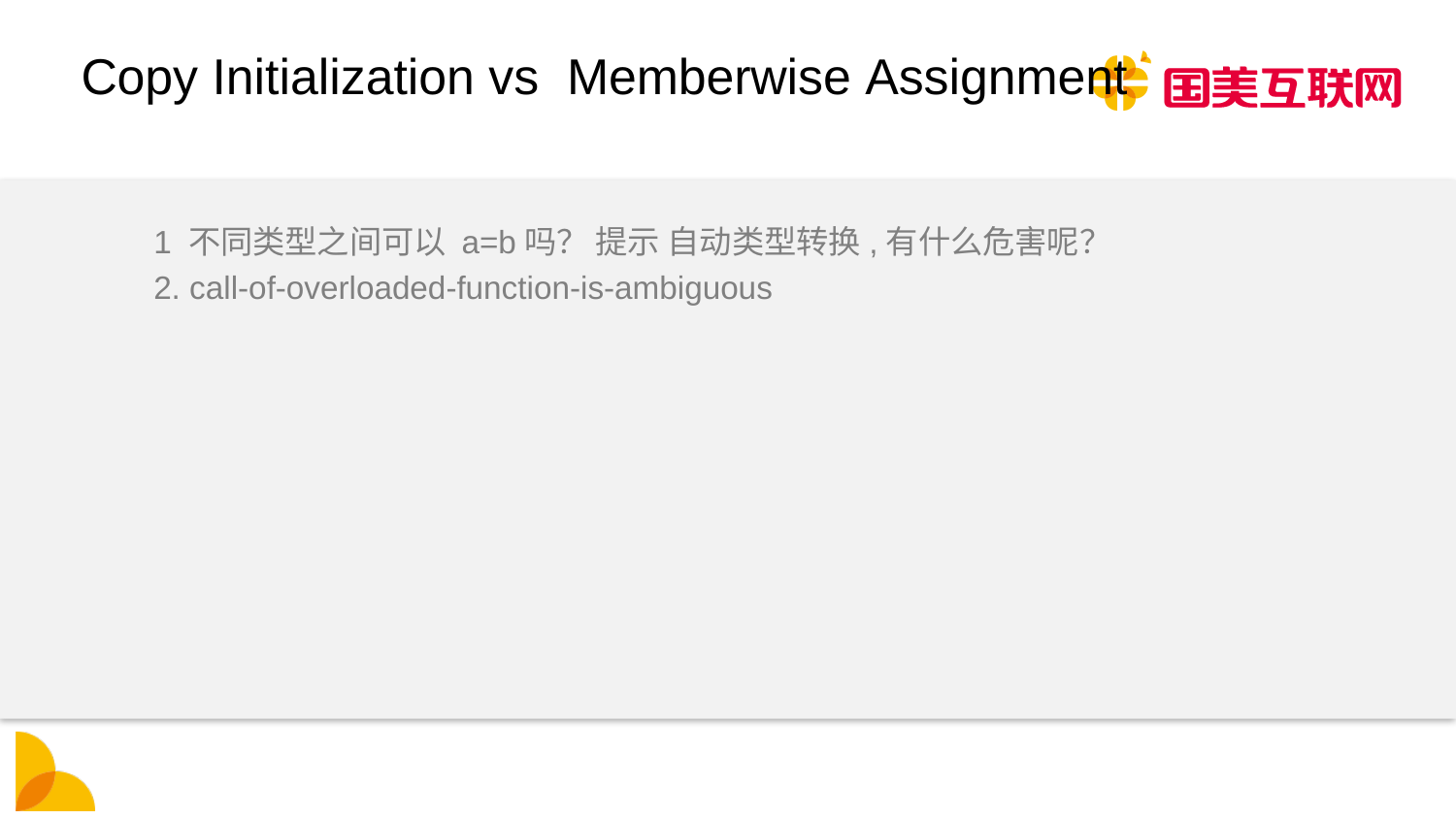

# Copy Initialization vs  Memberwise Assignment
1 不同类型之间可以 a=b吗？ 提示 自动类型转换,有什么危害呢？
2. call-of-overloaded-function-is-ambiguous